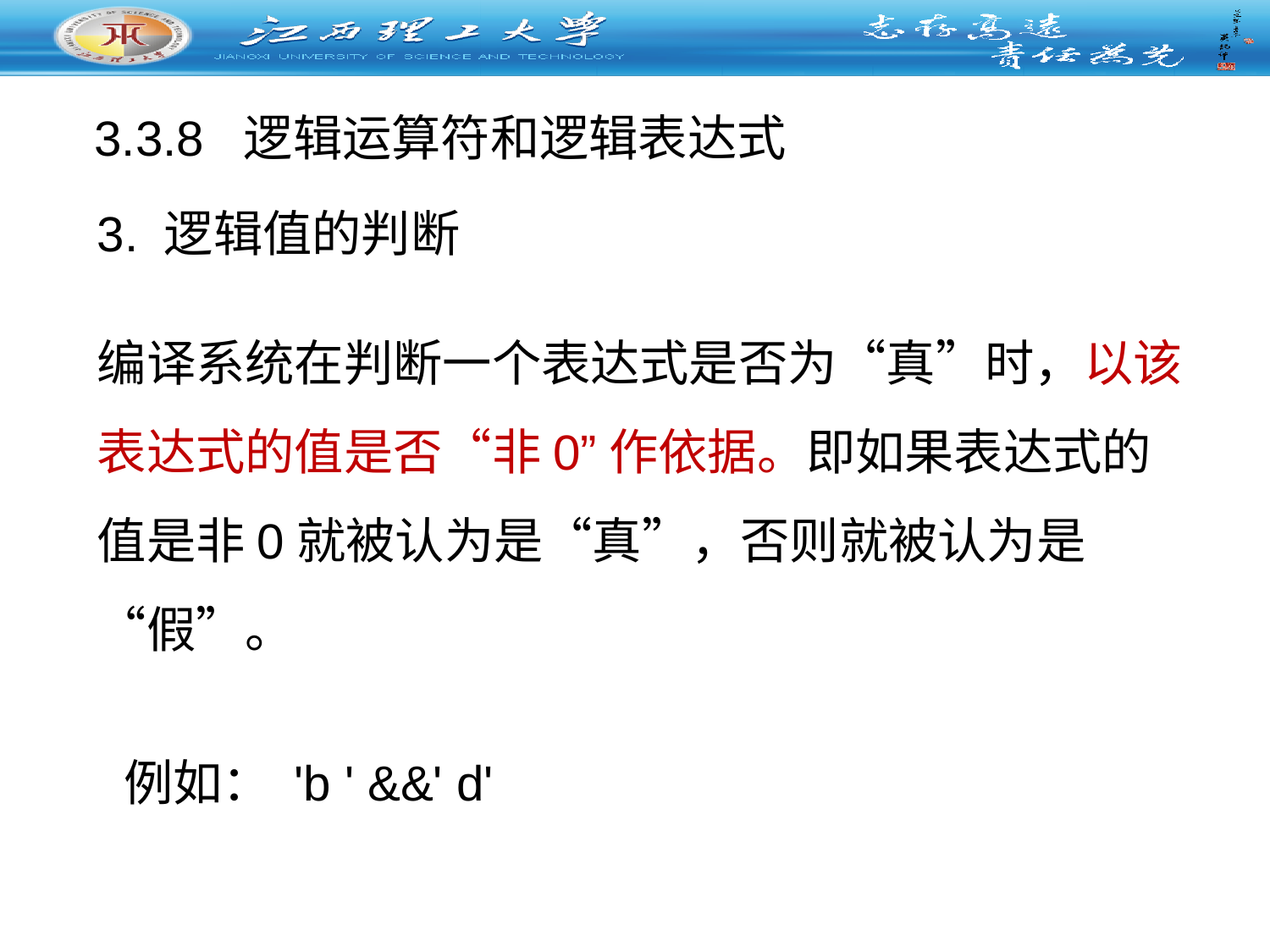

3.3.8  逻辑运算符和逻辑表达式
3. 逻辑值的判断
编译系统在判断一个表达式是否为“真”时，以该表达式的值是否“非0”作依据。即如果表达式的值是非0就被认为是“真”，否则就被认为是“假”。
例如： 'b ' &&' d'